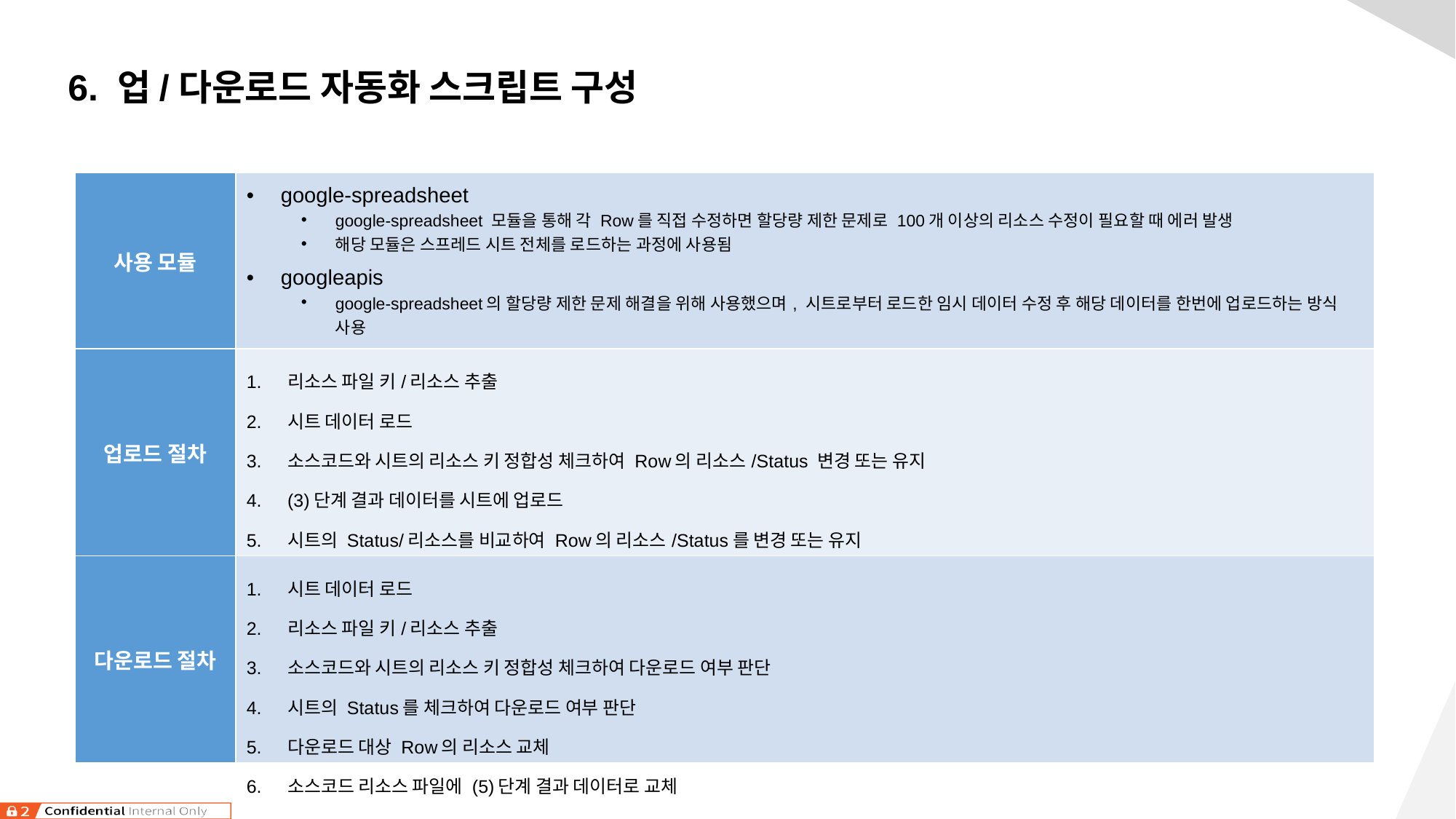

6. 업/다운로드 자동화 스크립트 구성
| 사용 모듈 | google-spreadsheet google-spreadsheet 모듈을 통해 각 Row를 직접 수정하면 할당량 제한 문제로 100개 이상의 리소스 수정이 필요할 때 에러 발생 해당 모듈은 스프레드 시트 전체를 로드하는 과정에 사용됨 googleapis google-spreadsheet의 할당량 제한 문제 해결을 위해 사용했으며, 시트로부터 로드한 임시 데이터 수정 후 해당 데이터를 한번에 업로드하는 방식 사용 |
| --- | --- |
| 업로드 절차 | 리소스 파일 키/리소스 추출 시트 데이터 로드 소스코드와 시트의 리소스 키 정합성 체크하여 Row의 리소스/Status 변경 또는 유지 (3)단계 결과 데이터를 시트에 업로드 시트의 Status/리소스를 비교하여 Row의 리소스/Status를 변경 또는 유지 (5)단계 결과 데이터를 시트에 업로드 |
| 다운로드 절차 | 시트 데이터 로드 리소스 파일 키/리소스 추출 소스코드와 시트의 리소스 키 정합성 체크하여 다운로드 여부 판단 시트의 Status를 체크하여 다운로드 여부 판단 다운로드 대상 Row의 리소스 교체 소스코드 리소스 파일에 (5)단계 결과 데이터로 교체 |